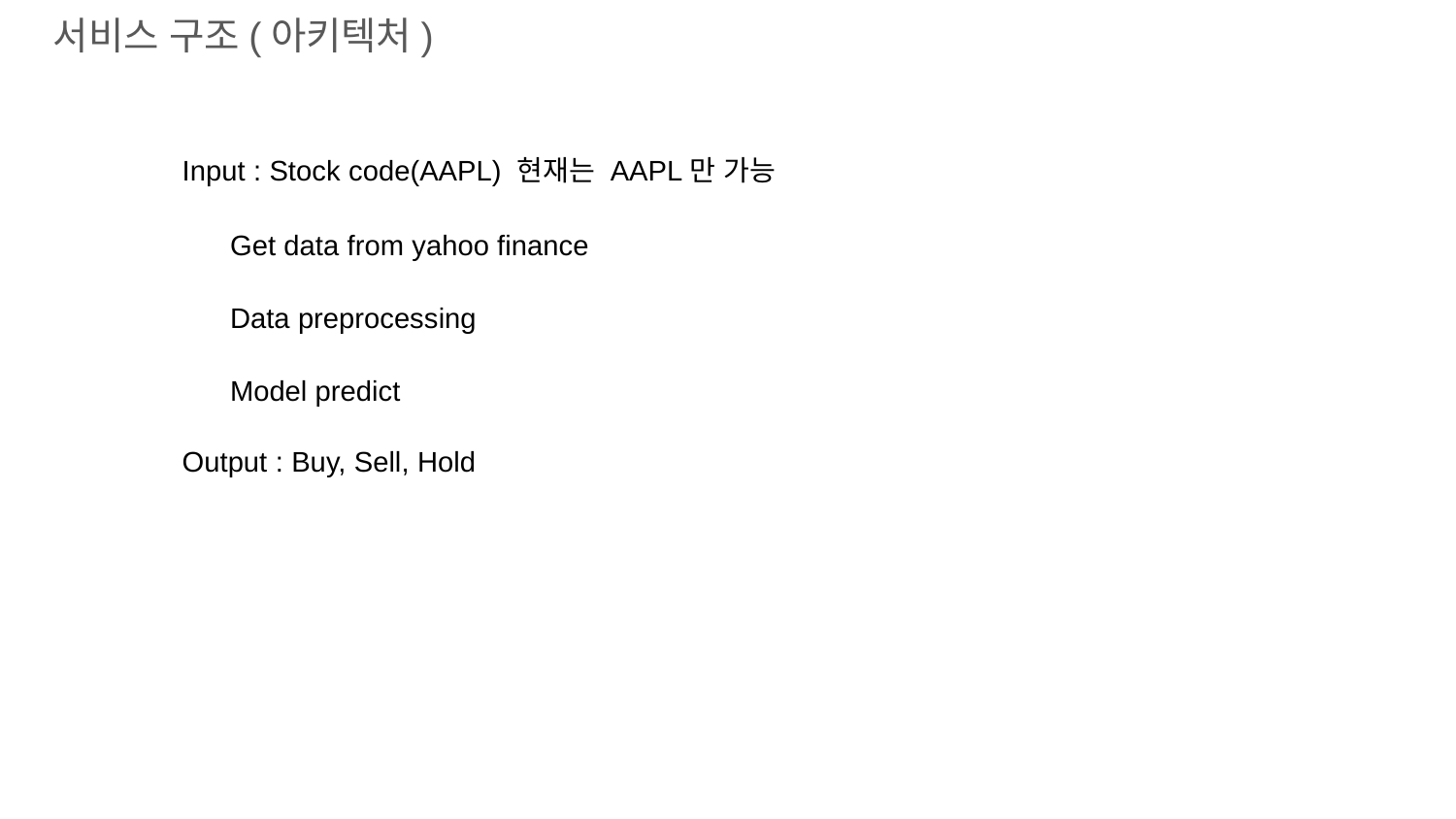

서비스 구조(아키텍처)

Input : Stock code(AAPL) 현재는 AAPL만 가능
Get data from yahoo finance
Data preprocessing
Model predict
Output : Buy, Sell, Hold